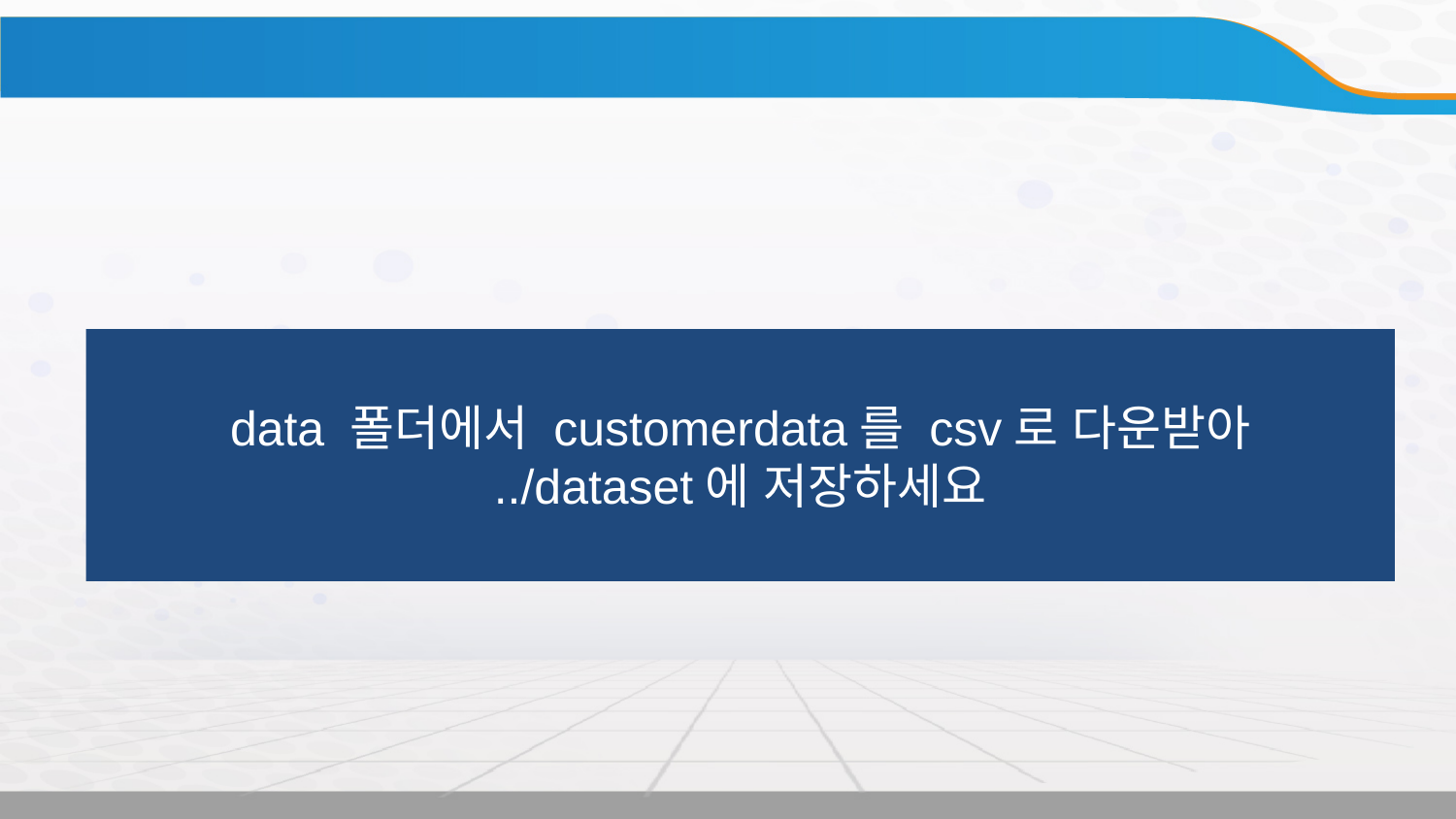

실습
data 폴더에서 customerdata를 csv로 다운받아
../dataset에 저장하세요